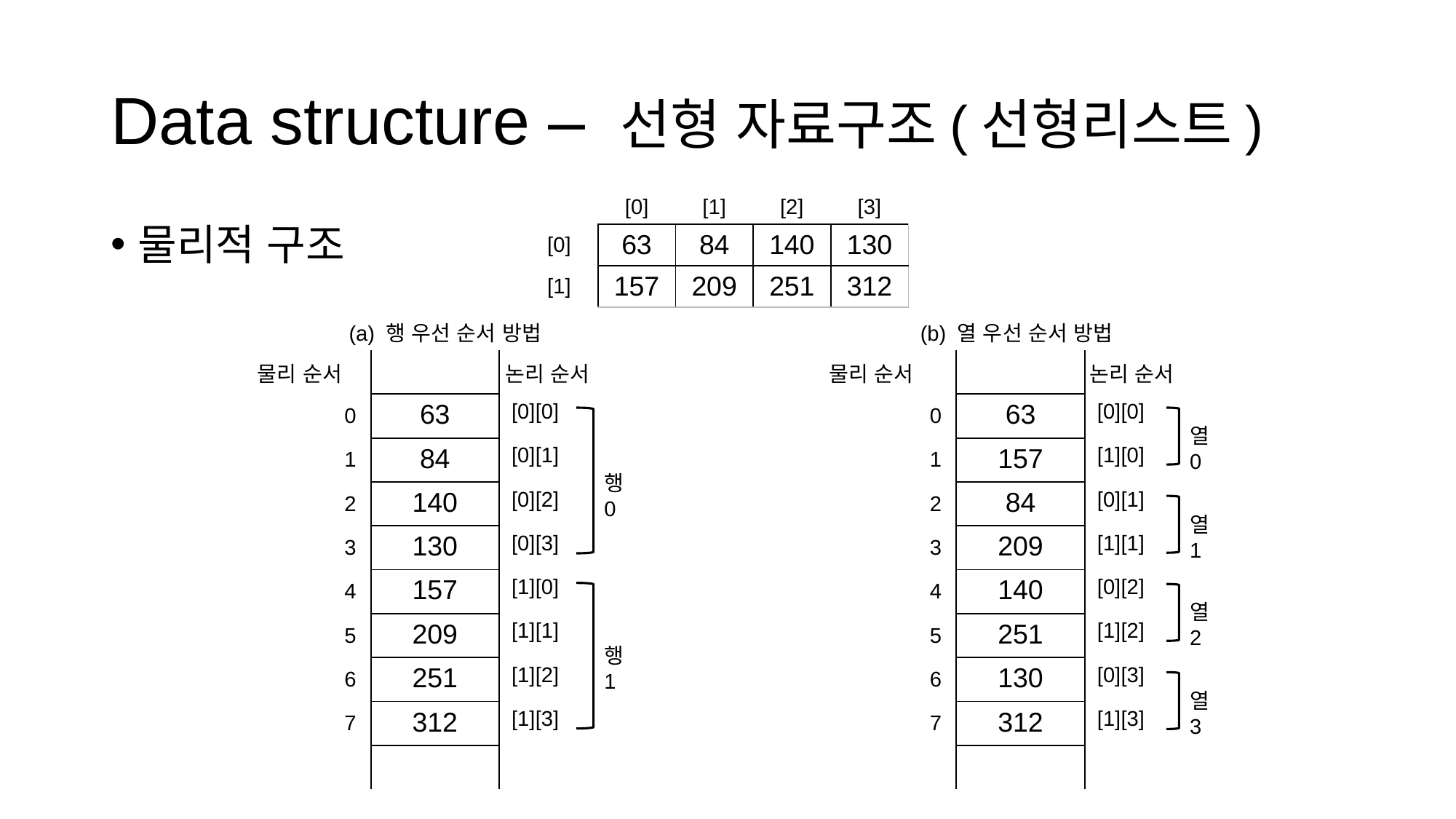

# Data structure – 선형 자료구조(선형리스트)
|  | [0] | [1] | [2] | [3] |
| --- | --- | --- | --- | --- |
| [0] | 63 | 84 | 140 | 130 |
| [1] | 157 | 209 | 251 | 312 |
물리적 구조
(a) 행 우선 순서 방법
(b) 열 우선 순서 방법
|  |  |  |
| --- | --- | --- |
| 0 | 63 | [0][0] |
| 1 | 84 | [0][1] |
| 2 | 140 | [0][2] |
| 3 | 130 | [0][3] |
| 4 | 157 | [1][0] |
| 5 | 209 | [1][1] |
| 6 | 251 | [1][2] |
| 7 | 312 | [1][3] |
|  |  |  |
|  |  |  |
| --- | --- | --- |
| 0 | 63 | [0][0] |
| 1 | 157 | [1][0] |
| 2 | 84 | [0][1] |
| 3 | 209 | [1][1] |
| 4 | 140 | [0][2] |
| 5 | 251 | [1][2] |
| 6 | 130 | [0][3] |
| 7 | 312 | [1][3] |
|  |  |  |
물리 순서
논리 순서
물리 순서
논리 순서

열0
행0

열1

열2
행1

열3